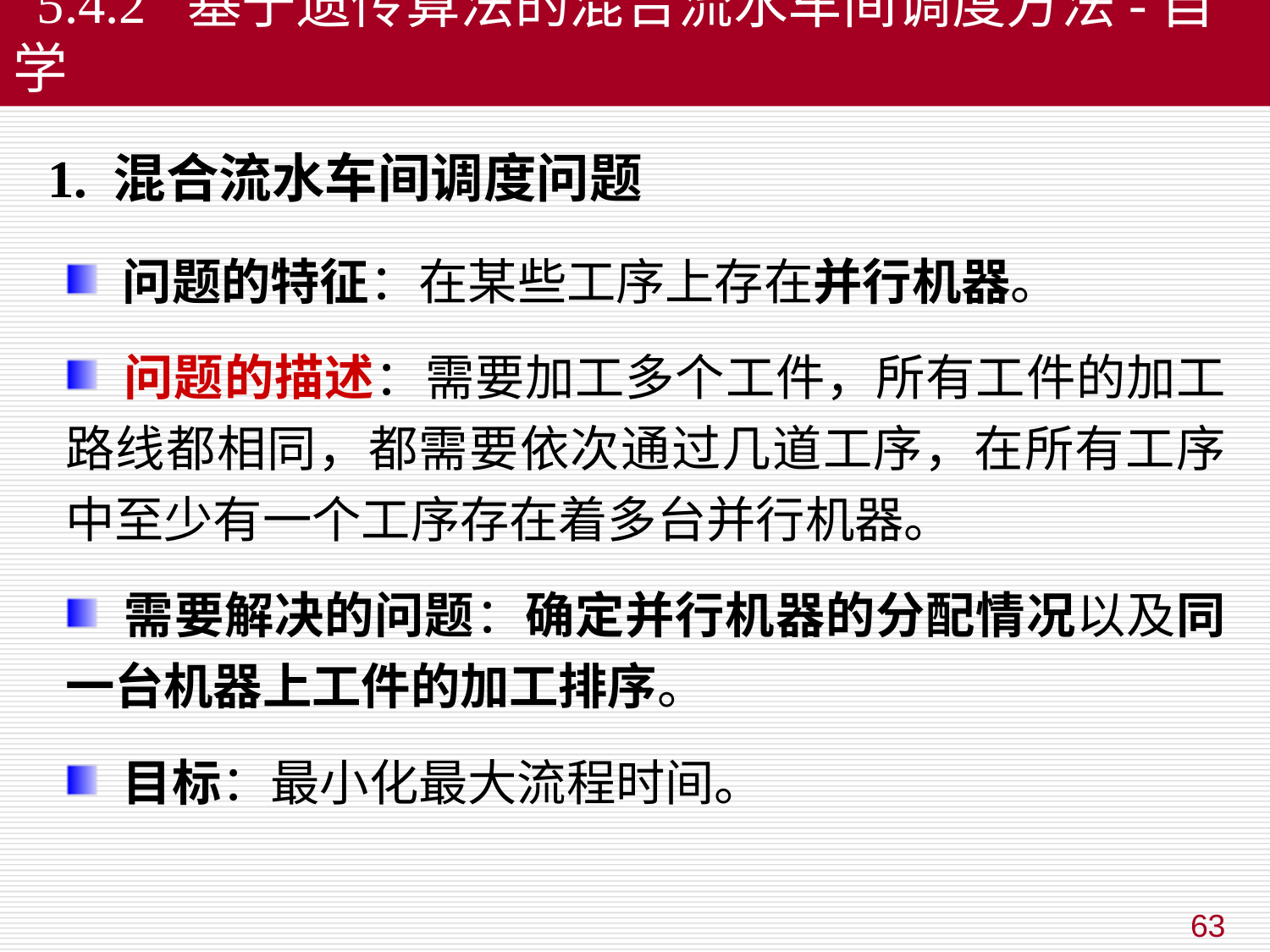

# 5.4.2  基于遗传算法的混合流水车间调度方法-自学
1. 混合流水车间调度问题
 问题的特征：在某些工序上存在并行机器。
 问题的描述：需要加工多个工件，所有工件的加工路线都相同，都需要依次通过几道工序，在所有工序中至少有一个工序存在着多台并行机器。
 需要解决的问题：确定并行机器的分配情况以及同一台机器上工件的加工排序。
 目标：最小化最大流程时间。
63